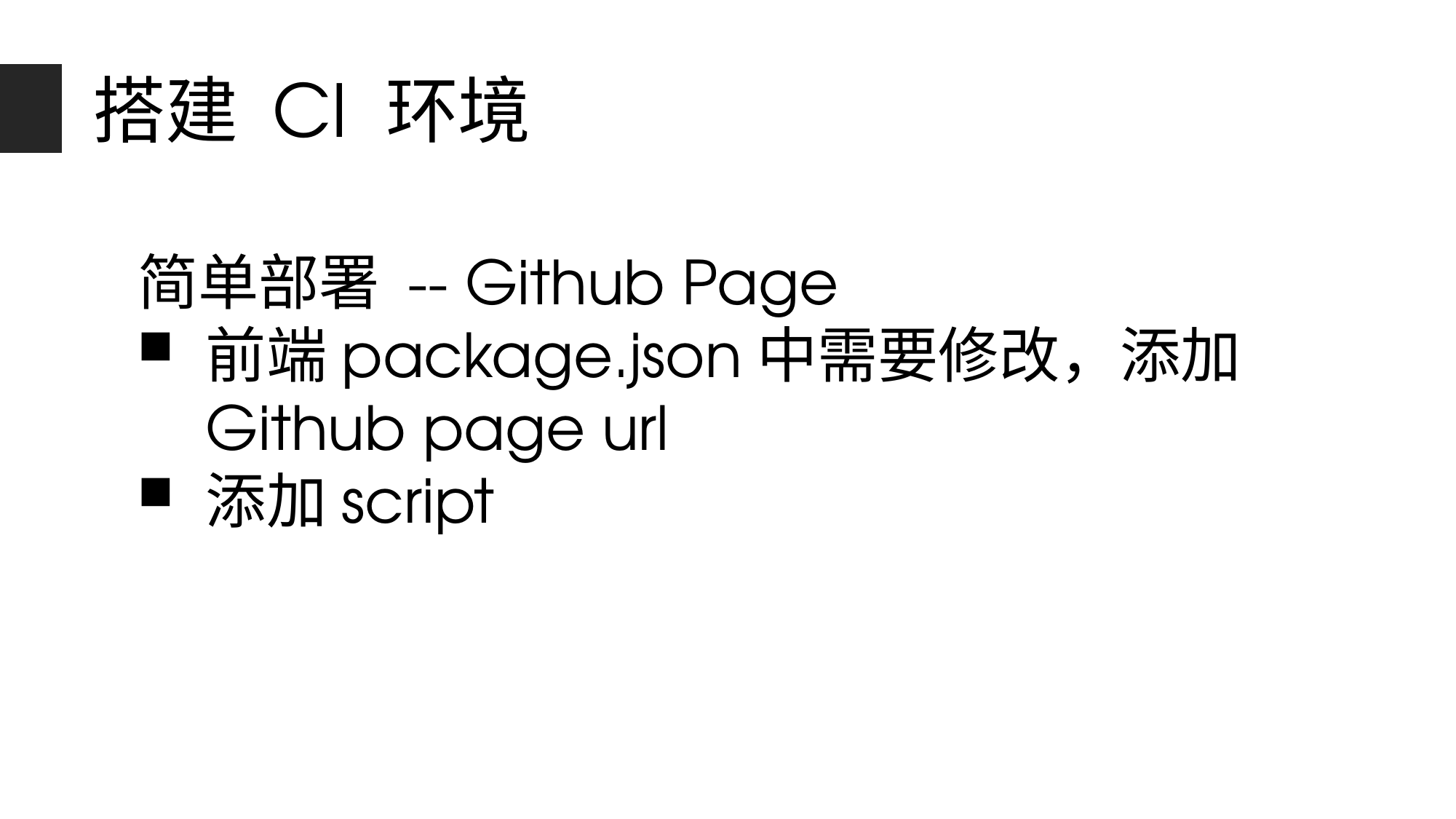

搭建 CI 环境

简单部署 -- Github Page
前端package.json中需要修改，添加Github page url
添加script